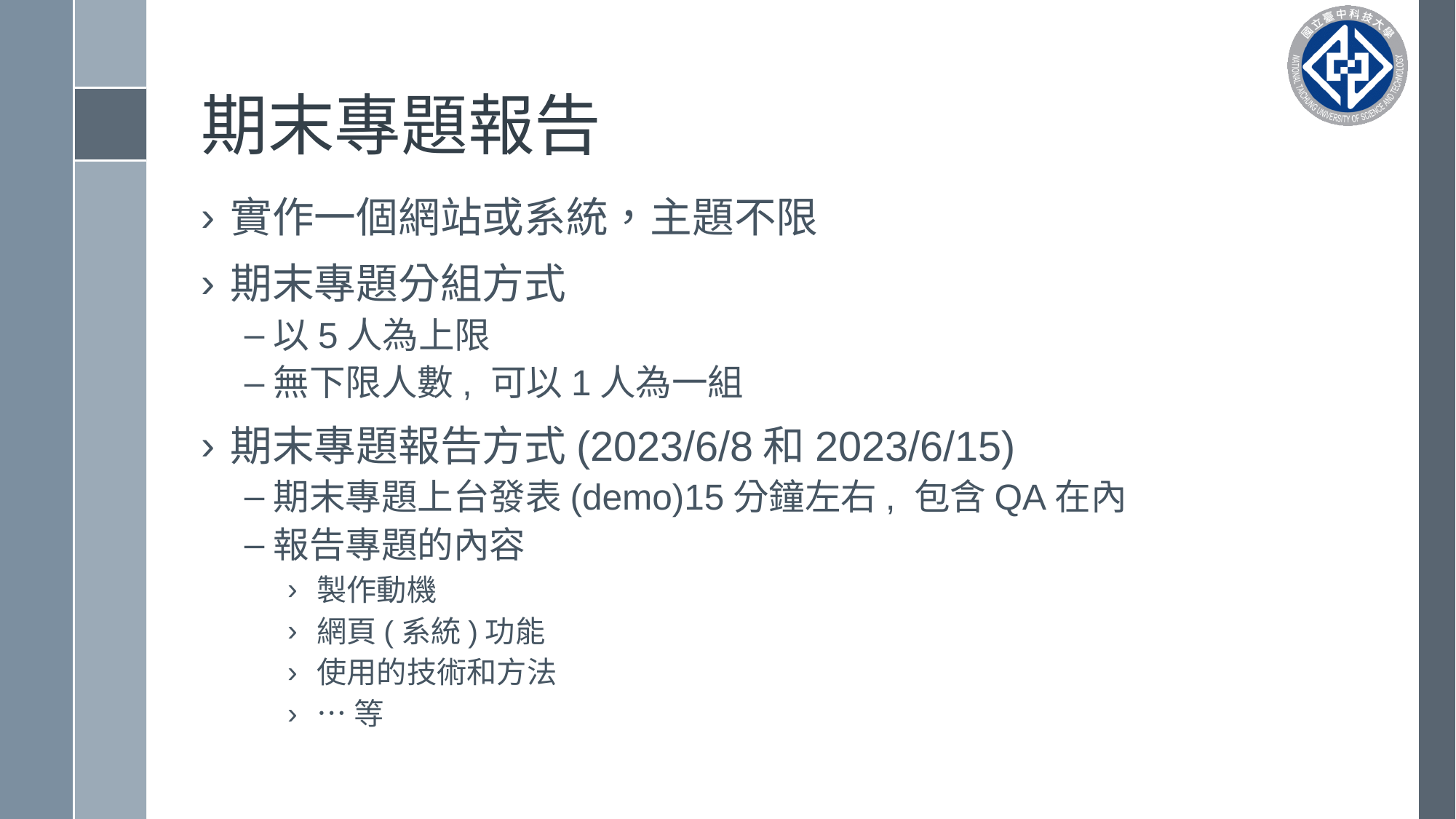

# 期末專題報告
實作一個網站或系統，主題不限
期末專題分組方式
以5人為上限
無下限人數, 可以1人為一組
期末專題報告方式(2023/6/8和2023/6/15)
期末專題上台發表(demo)15分鐘左右, 包含QA在內
報告專題的內容
製作動機
網頁(系統)功能
使用的技術和方法
…等